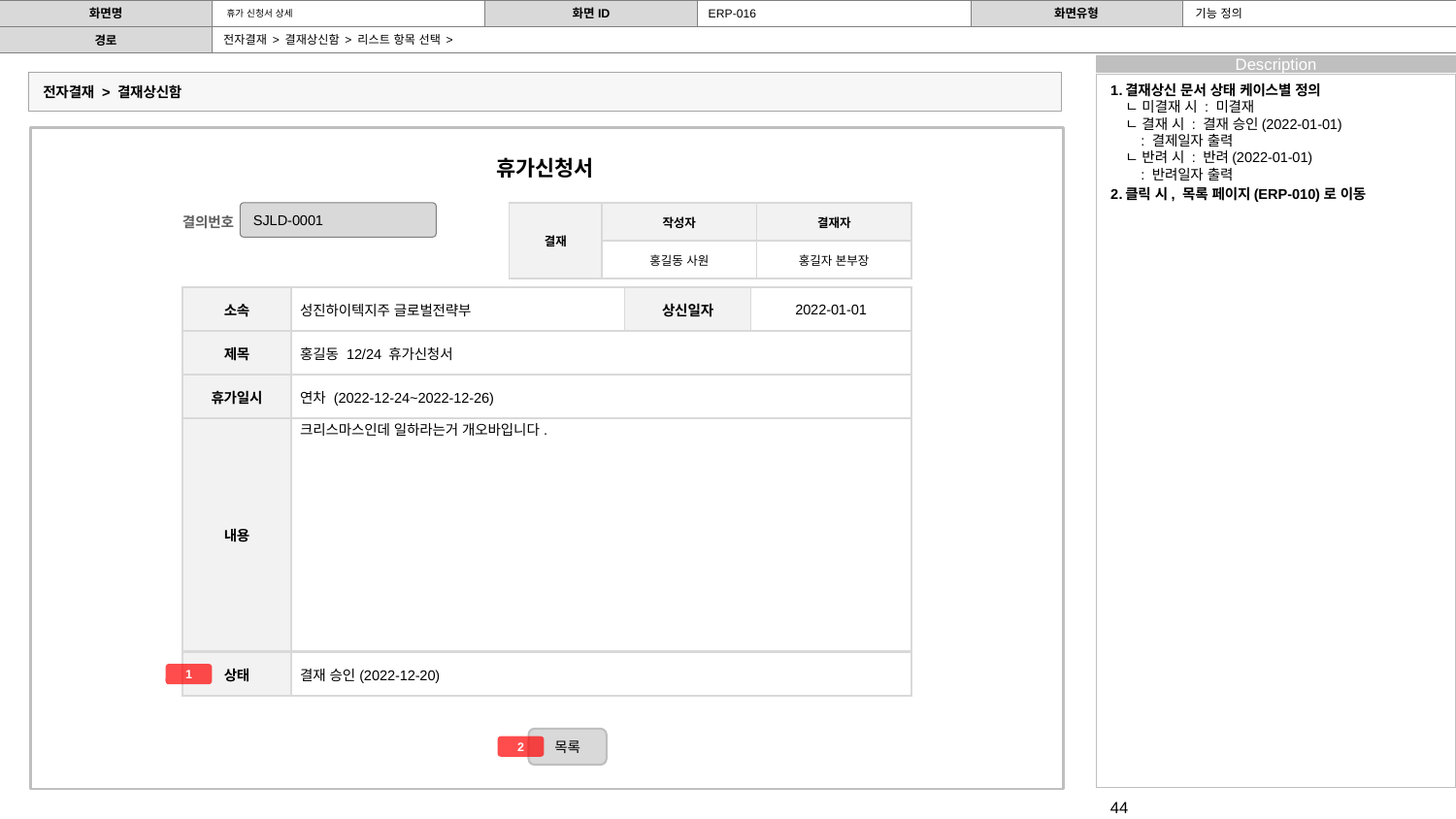

ERP-016
기능 정의
# 휴가 신청서 상세
전자결재 > 결재상신함 > 리스트 항목 선택 >
전자결재 > 결재상신함
결재상신 문서 상태 케이스별 정의
ㄴ 미결재 시 : 미결재
ㄴ 결재 시 : 결재 승인(2022-01-01)
    : 결제일자 출력
ㄴ 반려 시 : 반려(2022-01-01)
    : 반려일자 출력
클릭 시, 목록 페이지(ERP-010)로 이동

휴가신청서
SJLD-0001
| 결재 | 작성자 | 결재자 |
| --- | --- | --- |
|  | 홍길동 사원 | 홍길자 본부장 |
결의번호
| 소속 | 성진하이텍지주 글로벌전략부 | 상신일자 | 2022-01-01 |
| --- | --- | --- | --- |
| 제목 | 홍길동 12/24 휴가신청서 |  |  |
| 휴가일시 | 연차 (2022-12-24~2022-12-26) |
| --- | --- |
| 내용 | 크리스마스인데 일하라는거 개오바입니다. |
| --- | --- |
| 상태 | 결재 승인(2022-12-20) |
| --- | --- |
1
목록
2